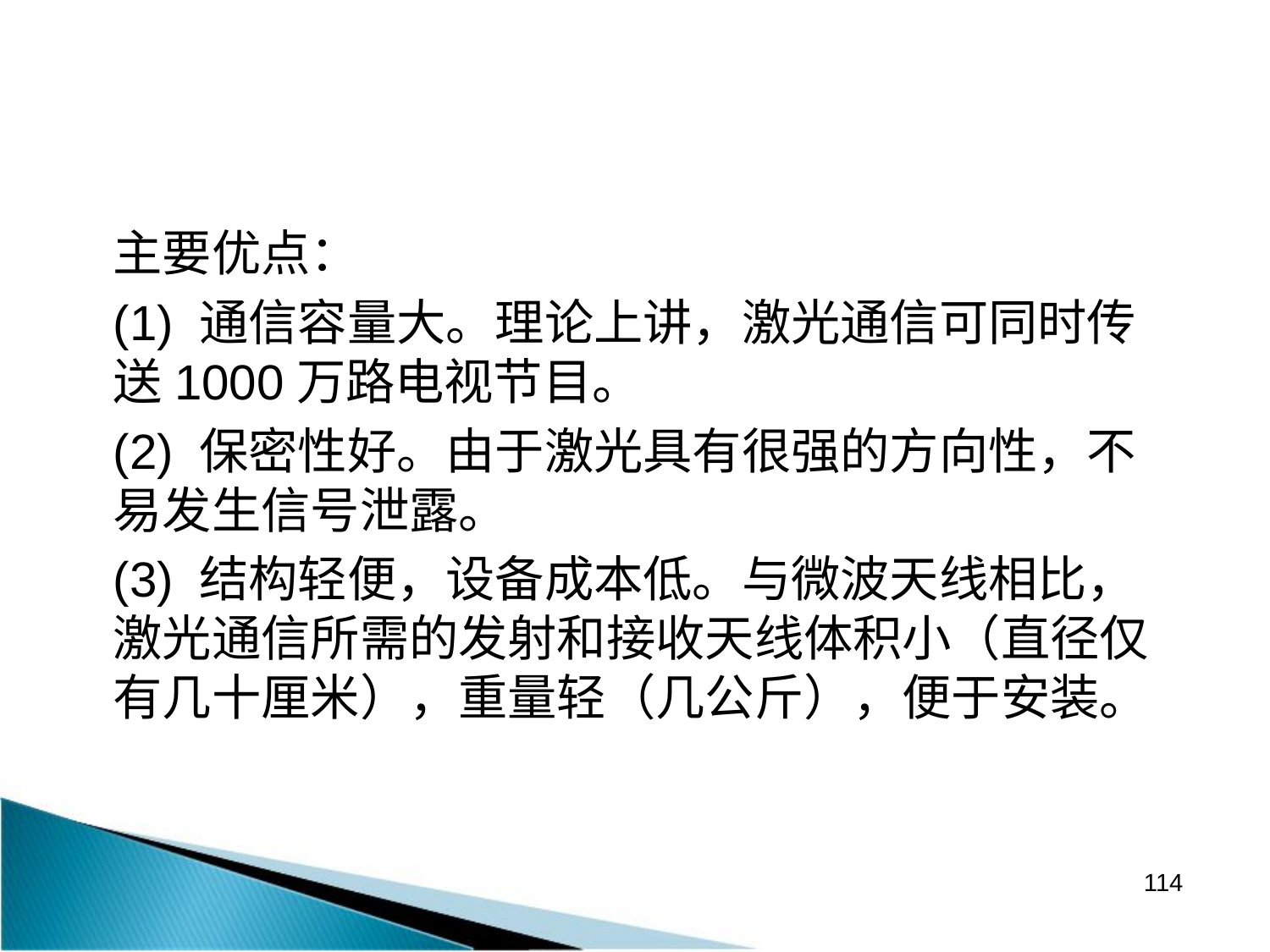

#
	主要优点：
	(1) 通信容量大。理论上讲，激光通信可同时传送1000万路电视节目。
	(2) 保密性好。由于激光具有很强的方向性，不易发生信号泄露。
	(3) 结构轻便，设备成本低。与微波天线相比，激光通信所需的发射和接收天线体积小（直径仅有几十厘米），重量轻（几公斤），便于安装。
114